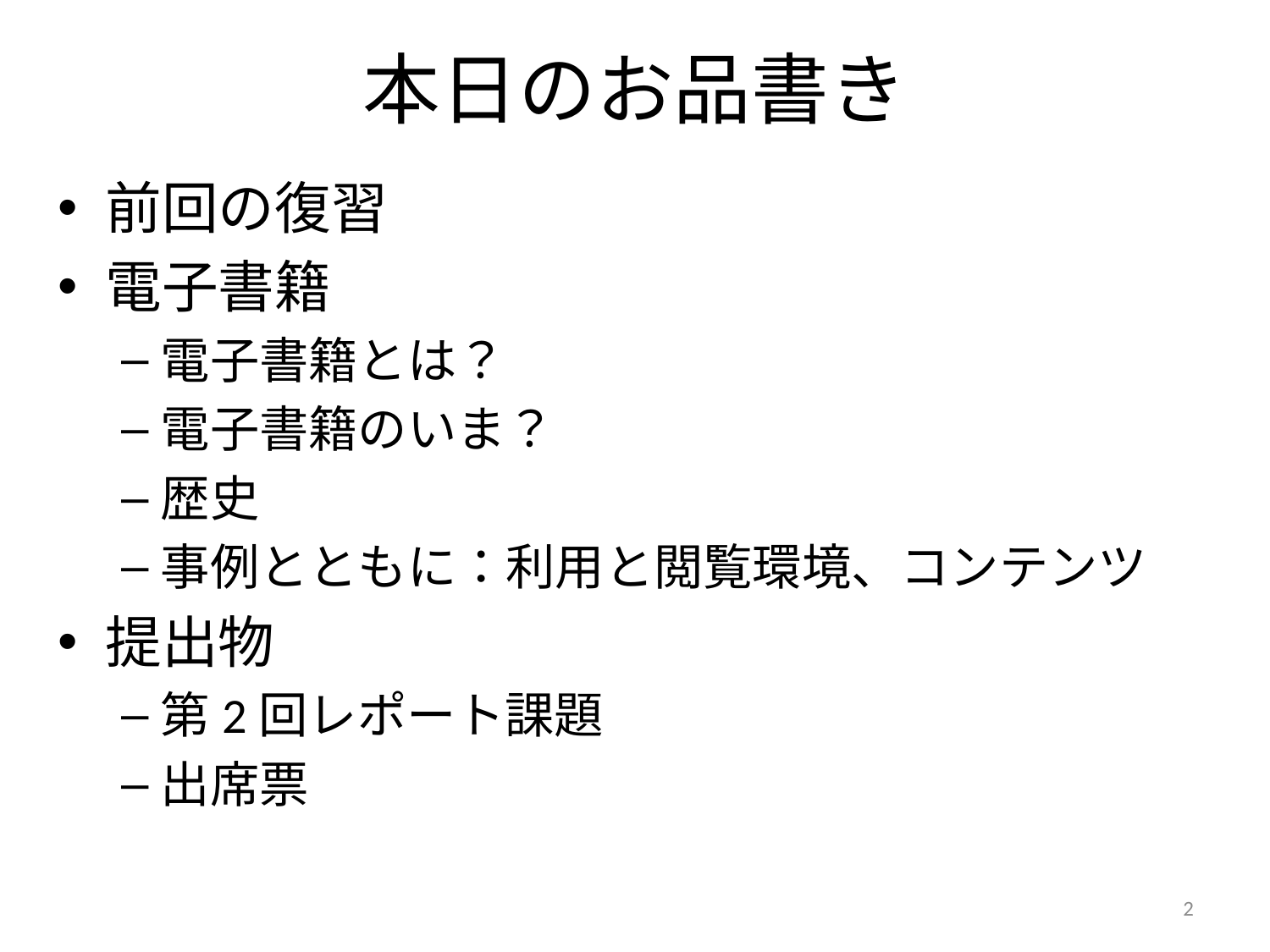

# 本日のお品書き
前回の復習
電子書籍
電子書籍とは？
電子書籍のいま？
歴史
事例とともに：利用と閲覧環境、コンテンツ
提出物
第2回レポート課題
出席票
2